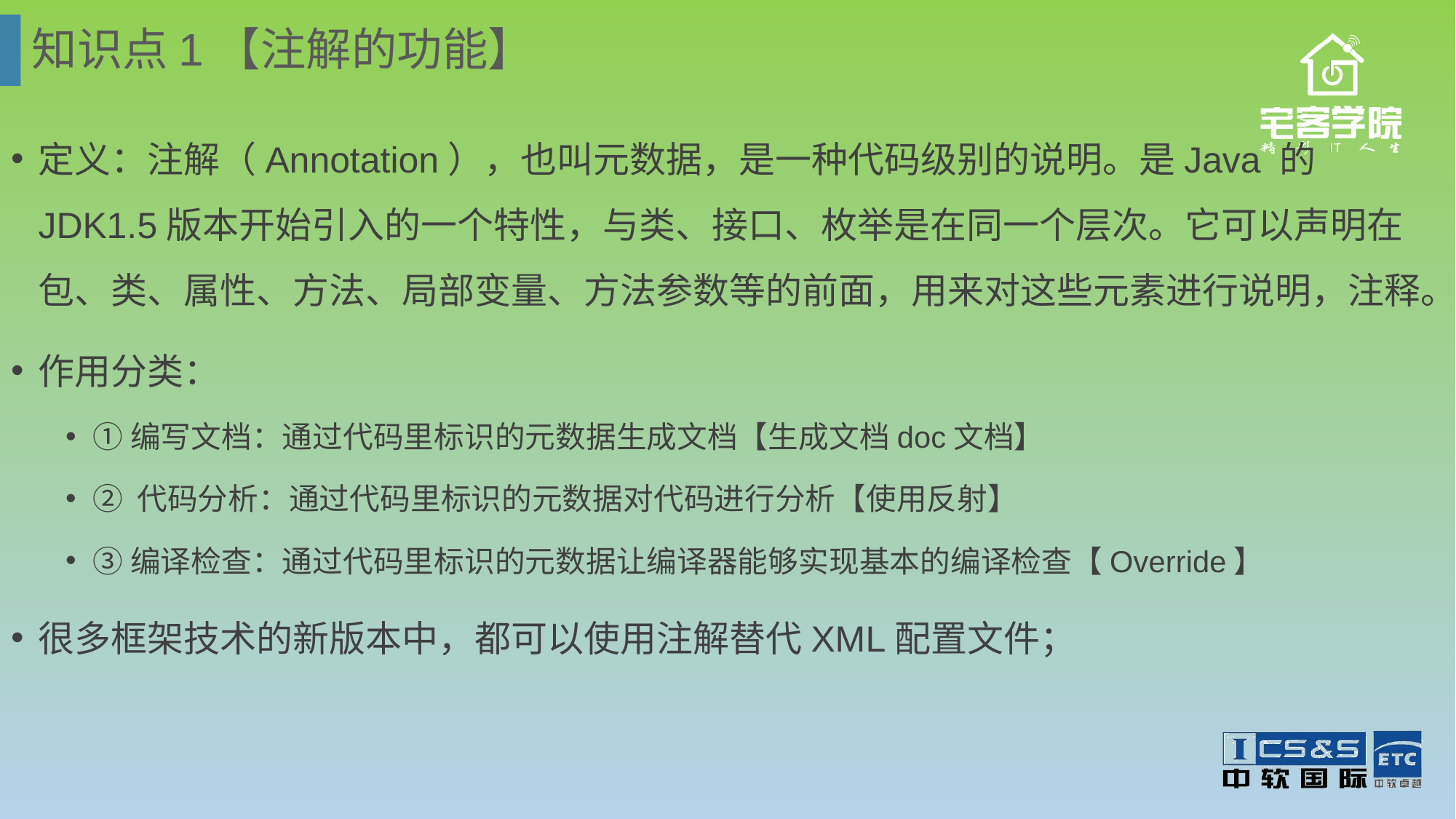

知识点1【注解的功能】
定义：注解（Annotation），也叫元数据，是一种代码级别的说明。是Java 的JDK1.5版本开始引入的一个特性，与类、接口、枚举是在同一个层次。它可以声明在包、类、属性、方法、局部变量、方法参数等的前面，用来对这些元素进行说明，注释。
作用分类：
①编写文档：通过代码里标识的元数据生成文档【生成文档doc文档】
② 代码分析：通过代码里标识的元数据对代码进行分析【使用反射】
③编译检查：通过代码里标识的元数据让编译器能够实现基本的编译检查【Override】
很多框架技术的新版本中，都可以使用注解替代XML配置文件；